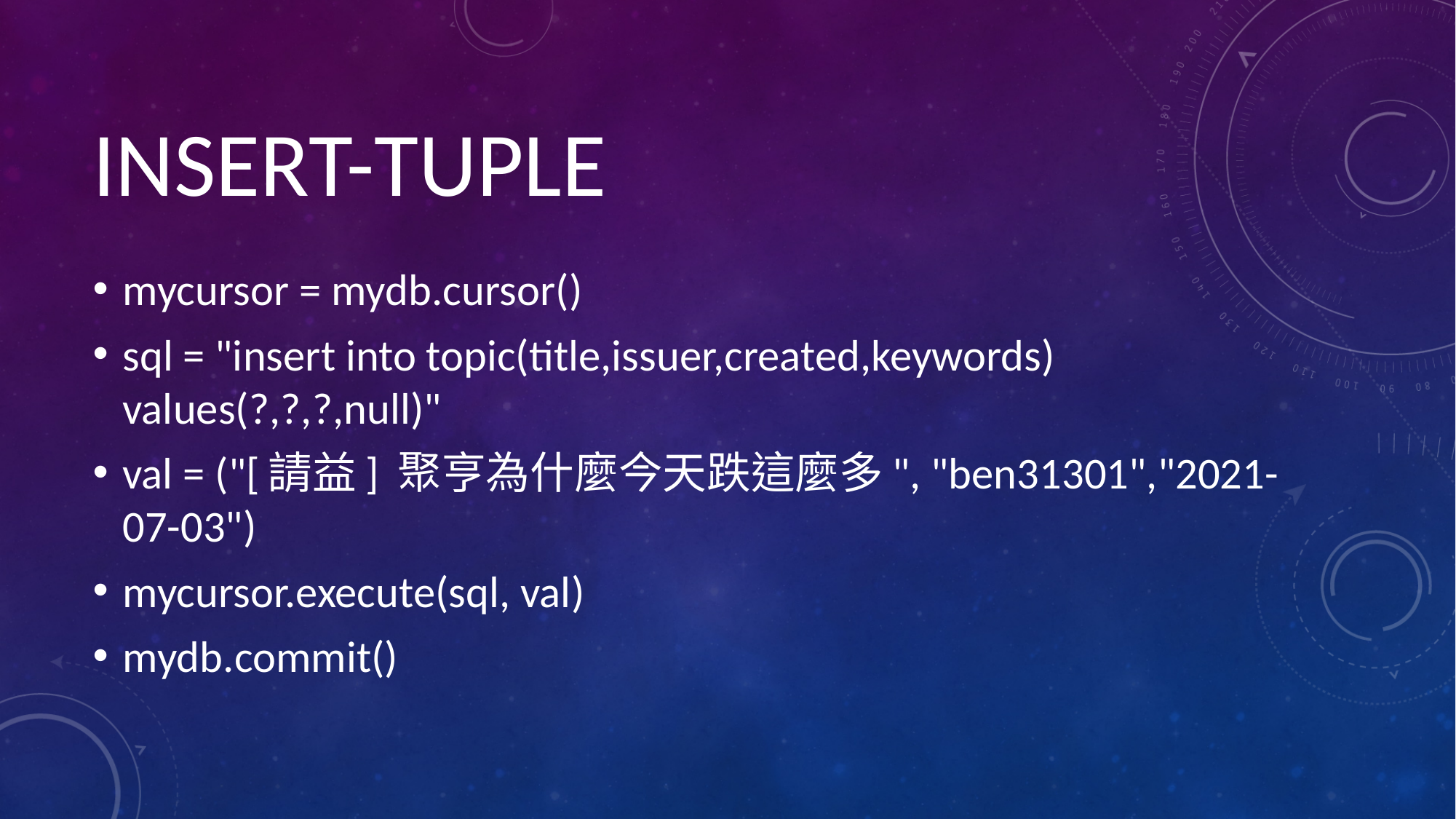

# Insert-tuple
mycursor = mydb.cursor()
sql = "insert into topic(title,issuer,created,keywords) values(?,?,?,null)"
val = ("[請益] 聚亨為什麼今天跌這麼多", "ben31301","2021-07-03")
mycursor.execute(sql, val)
mydb.commit()